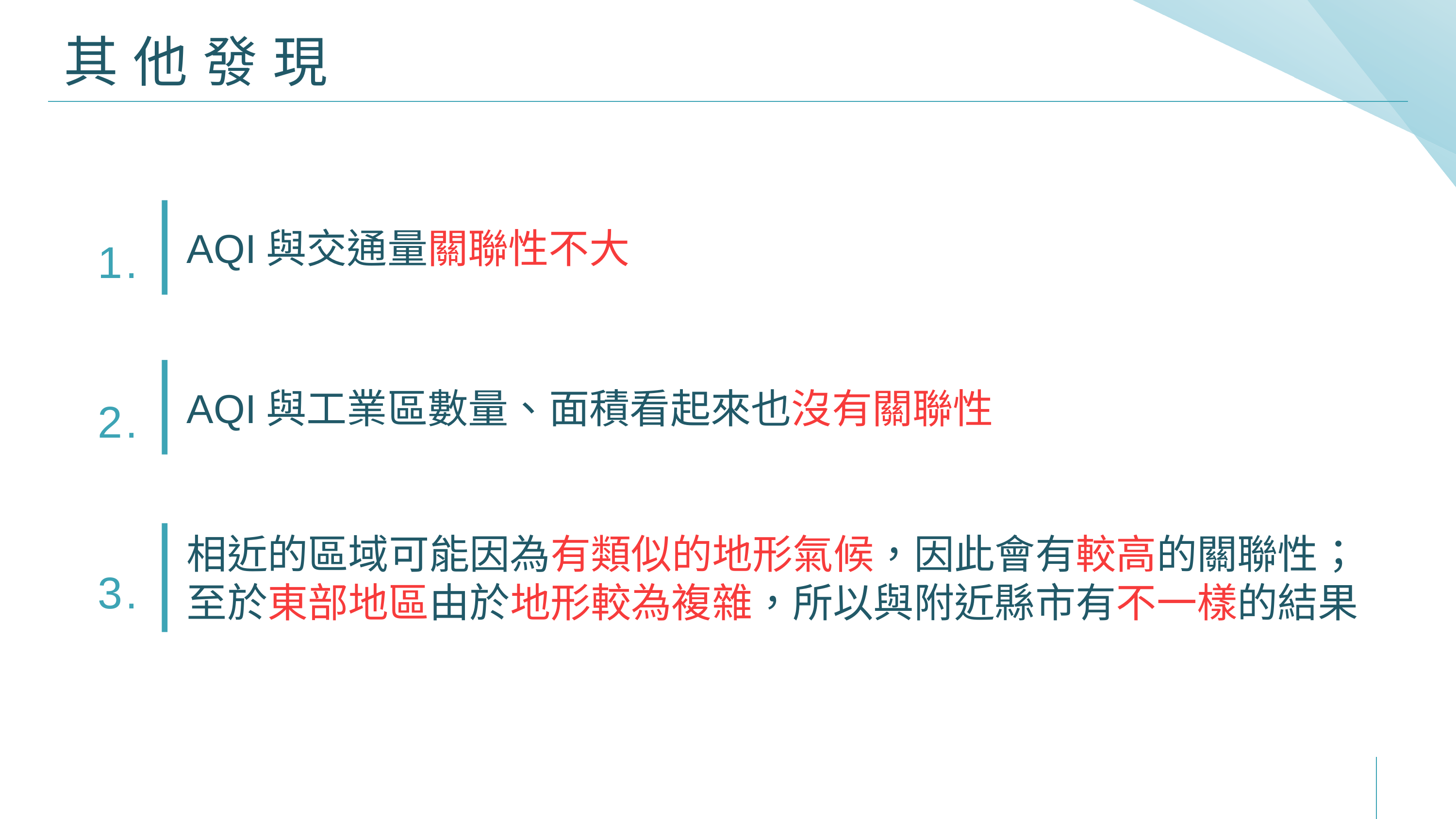

# 其他發現

1.
AQI與交通量關聯性不大

2.
AQI與工業區數量、面積看起來也沒有關聯性

相近的區域可能因為有類似的地形氣候，因此會有較高的關聯性；
至於東部地區由於地形較為複雜，所以與附近縣市有不一樣的結果
3.